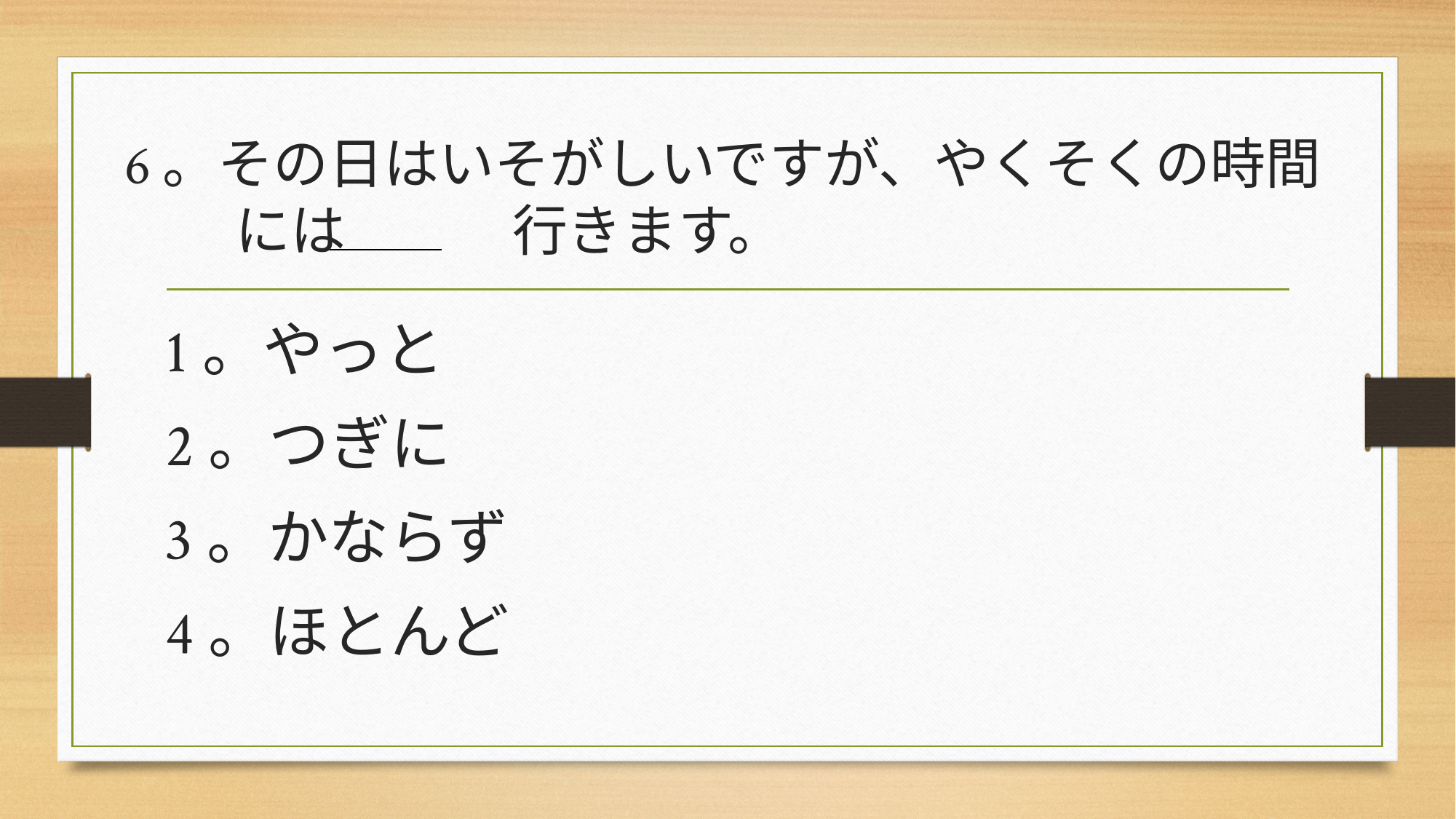

# 6。その日はいそがしいですが、やくそくの時間 　　には　　　行きます。
1。やっと
2。つぎに
3。かならず
4。ほとんど